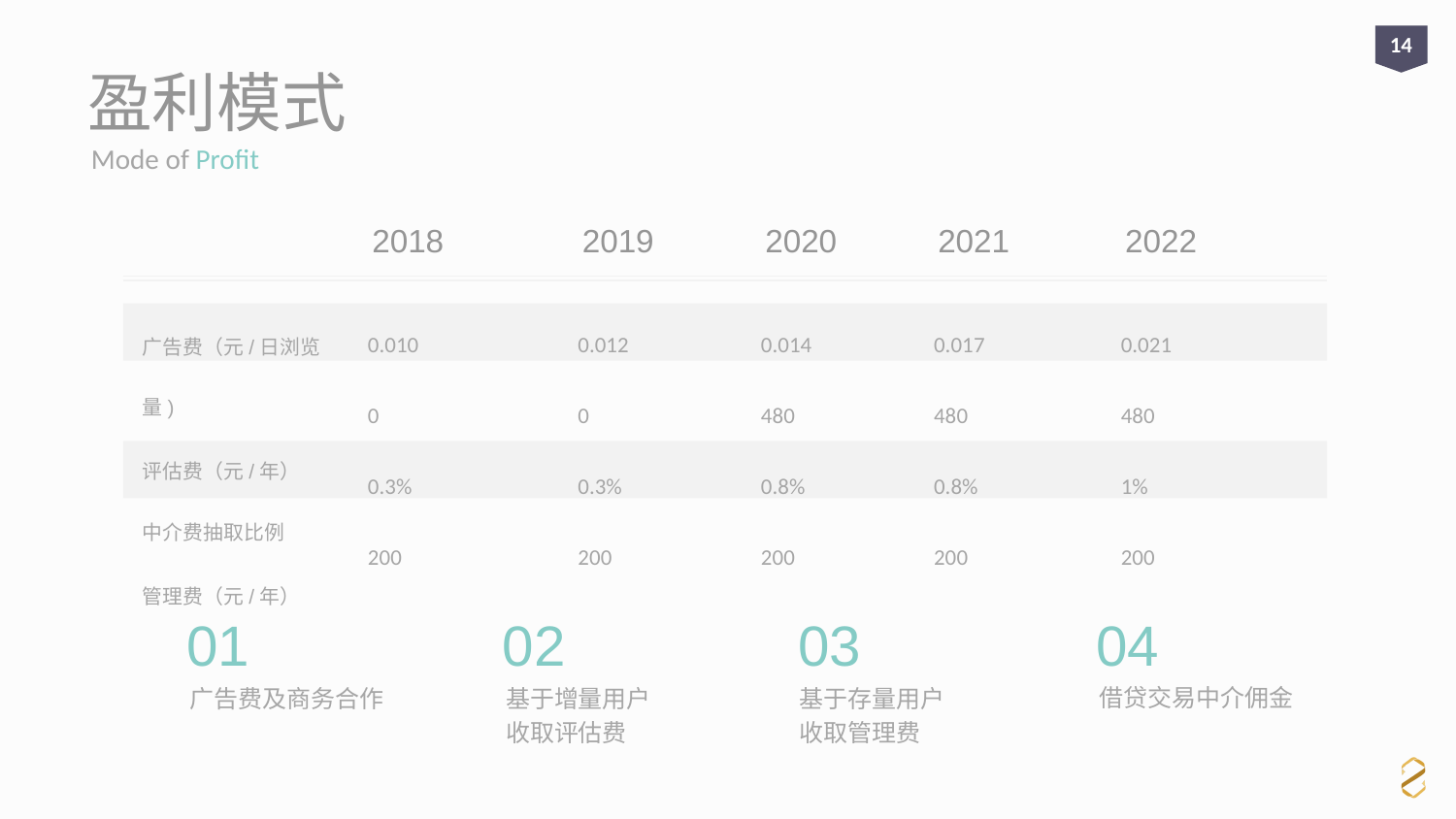

14
# 盈利模式
Mode of Profit
2018
0.010
0
0.3%
200
2019
0.012
0
0.3%
200
2020
0.014
480
0.8%
200
2021
0.017
480
0.8%
200
2022
0.021
480
1%
200

广告费（元/日浏览量)
评估费（元/年）  
中介费抽取比例
管理费（元/年）
01
02
03
04
借贷交易中介佣金
基于增量用户
收取评估费
基于存量用户
收取管理费
广告费及商务合作